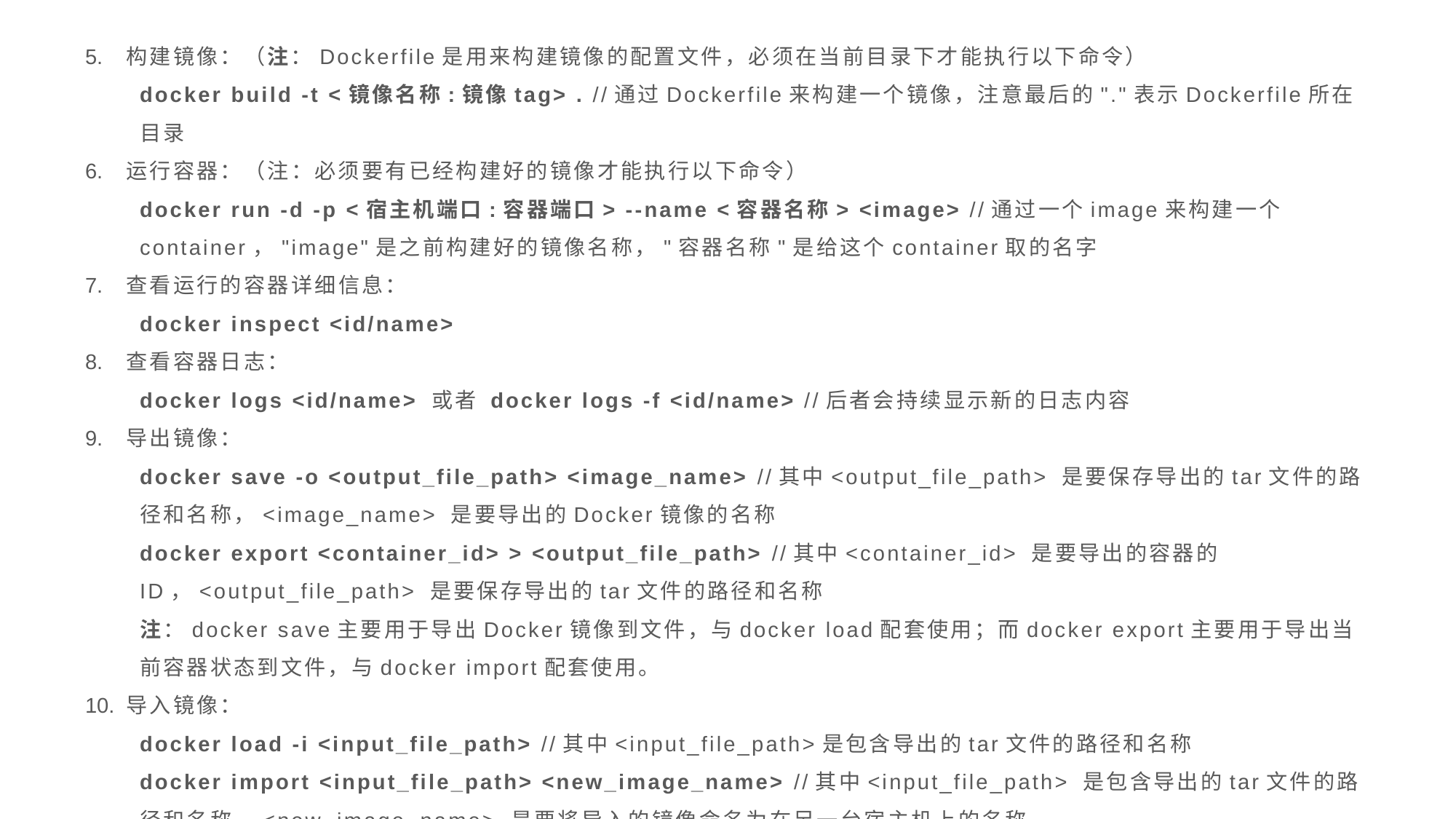

构建镜像：（注：Dockerfile是用来构建镜像的配置文件，必须在当前目录下才能执行以下命令）
docker build -t <镜像名称:镜像tag> . //通过Dockerfile来构建一个镜像，注意最后的"."表示Dockerfile所在目录
运行容器：（注：必须要有已经构建好的镜像才能执行以下命令）
docker run -d -p <宿主机端口:容器端口> --name <容器名称> <image> //通过一个image来构建一个container，"image"是之前构建好的镜像名称，"容器名称"是给这个container取的名字
查看运行的容器详细信息：
docker inspect <id/name>
查看容器日志：
docker logs <id/name> 或者 docker logs -f <id/name> //后者会持续显示新的日志内容
导出镜像：
docker save -o <output_file_path> <image_name> //其中<output_file_path> 是要保存导出的tar文件的路径和名称，<image_name> 是要导出的Docker镜像的名称
docker export <container_id> > <output_file_path> //其中<container_id> 是要导出的容器的ID，<output_file_path> 是要保存导出的tar文件的路径和名称
注：docker save主要用于导出Docker镜像到文件，与docker load配套使用；而docker export主要用于导出当前容器状态到文件，与docker import配套使用。
导入镜像：
docker load -i <input_file_path> //其中<input_file_path>是包含导出的tar文件的路径和名称
docker import <input_file_path> <new_image_name> //其中<input_file_path> 是包含导出的tar文件的路径和名称，<new_image_name> 是要将导入的镜像命名为在另一台宿主机上的名称